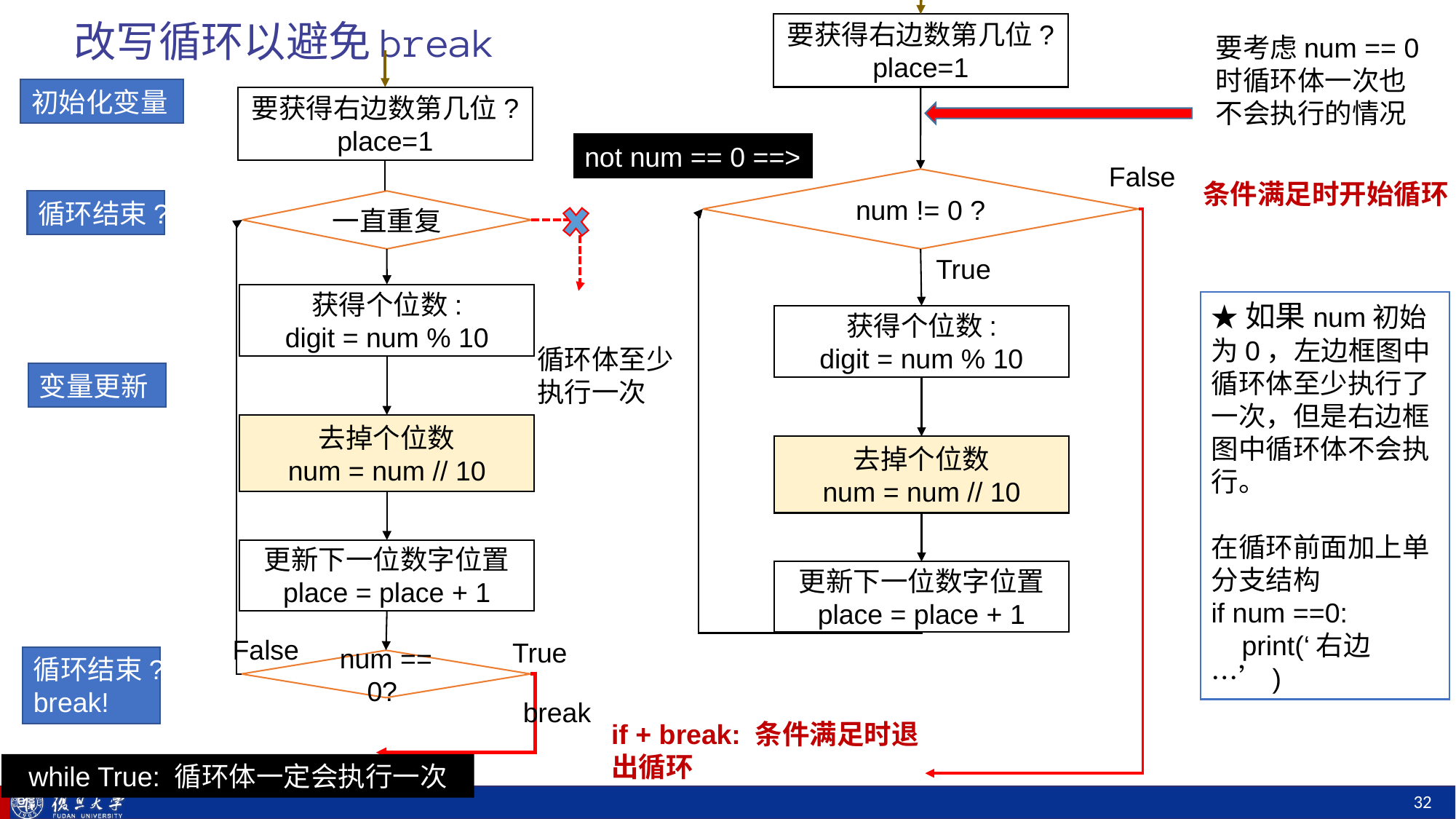

# 改写循环以避免break
要获得右边数第几位?
place=1
要考虑num == 0时循环体一次也不会执行的情况
要获得右边数第几位?
place=1
一直重复
获得个位数:
digit = num % 10
去掉个位数
num = num // 10
更新下一位数字位置
place = place + 1
False
num == 0?
初始化变量

not num == 0 ==>
False
num != 0 ?
条件满足时开始循环
循环结束?

True
★如果num初始为0，左边框图中循环体至少执行了一次，但是右边框图中循环体不会执行。

在循环前面加上单分支结构
if num ==0:
    print(‘右边…’)
获得个位数:
digit = num % 10
循环体至少执行一次
变量更新
去掉个位数
num = num // 10
更新下一位数字位置
place = place + 1
True
循环结束?
break!
break
if + break: 条件满足时退出循环

while True: 循环体一定会执行一次